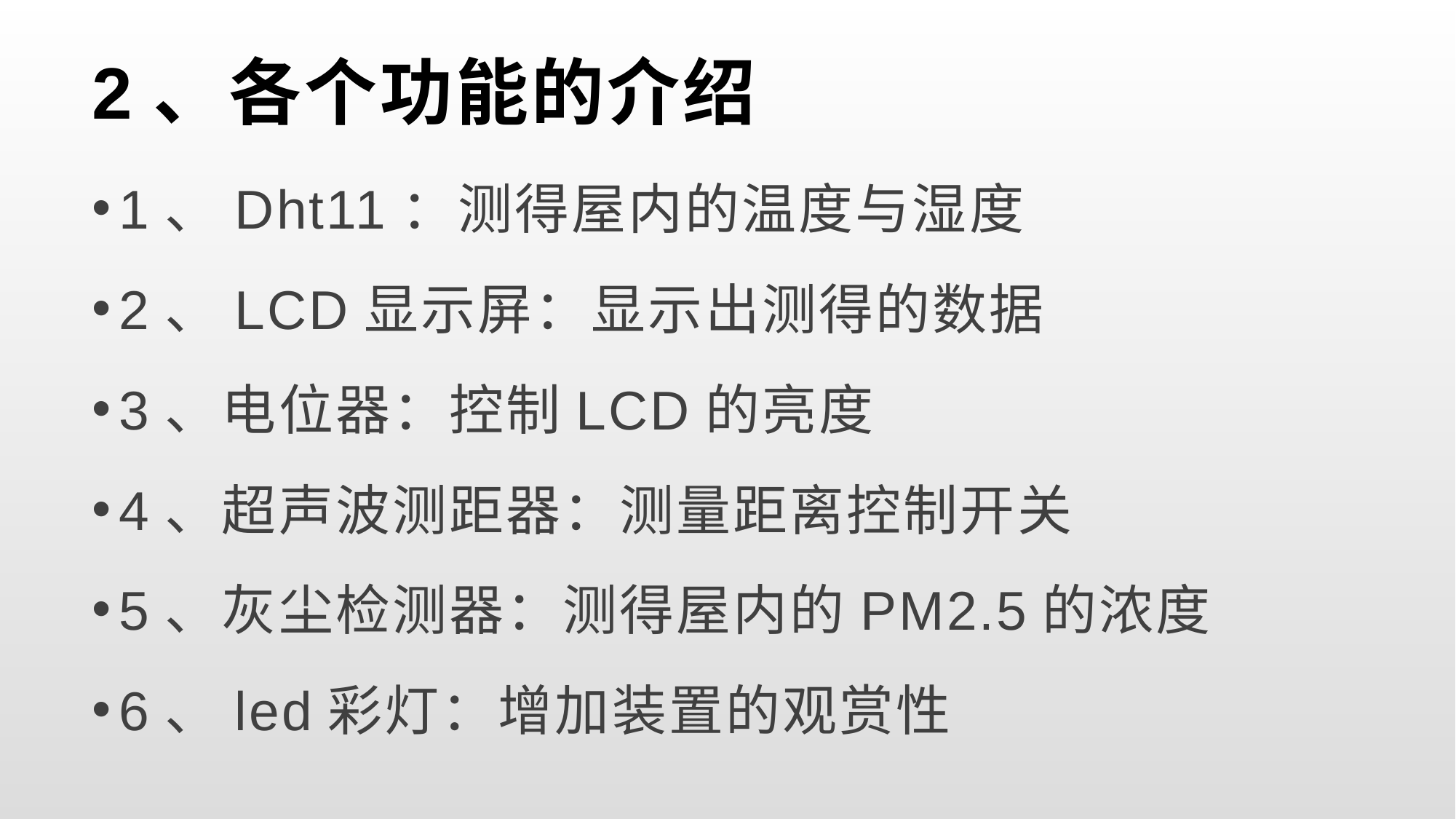

# 2、各个功能的介绍
1、Dht11：测得屋内的温度与湿度
2、LCD显示屏：显示出测得的数据
3、电位器：控制LCD的亮度
4、超声波测距器：测量距离控制开关
5、灰尘检测器：测得屋内的PM2.5的浓度
6、led彩灯：增加装置的观赏性